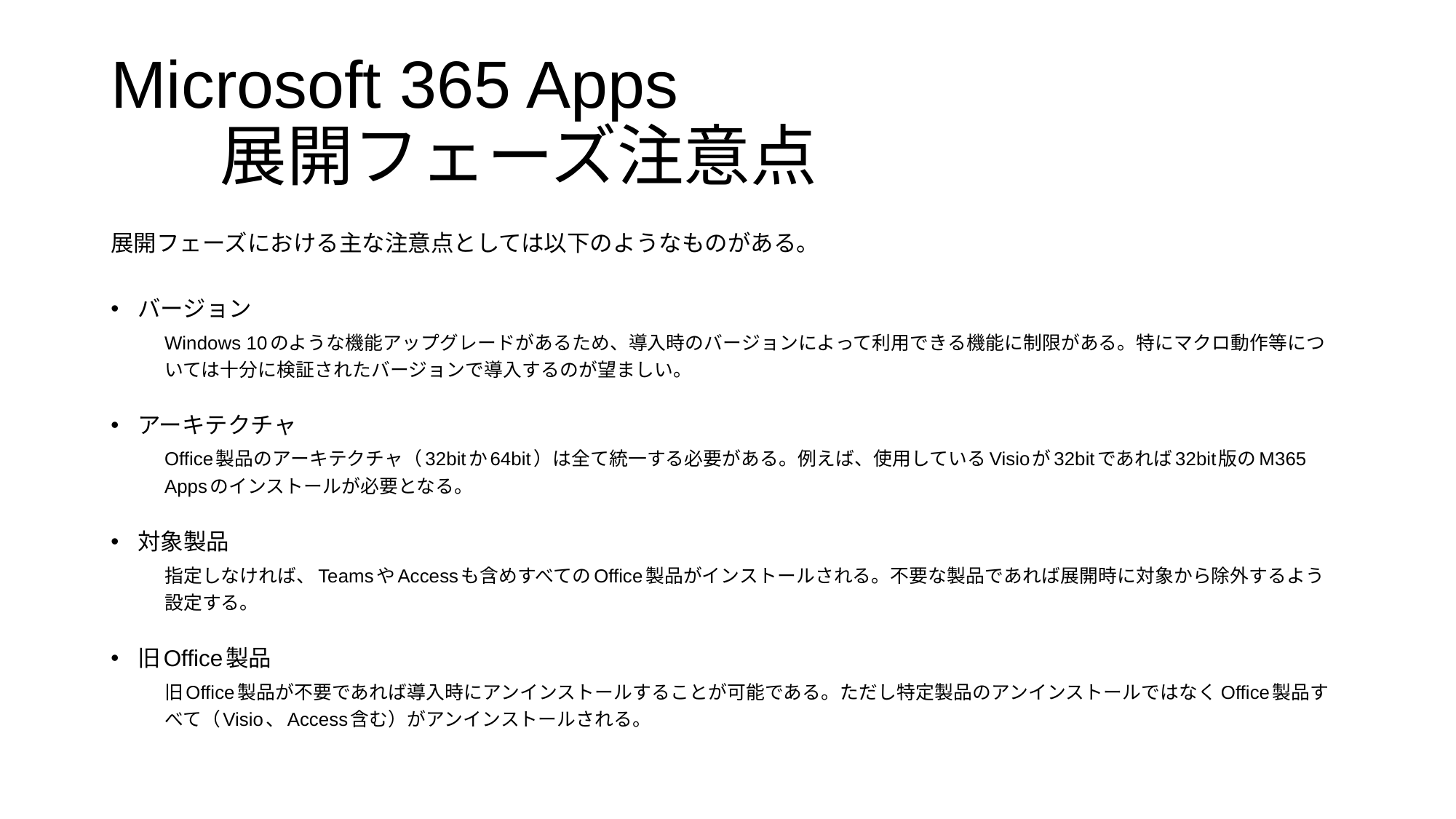

# Microsoft 365 Apps 展開フェーズ注意点
展開フェーズにおける主な注意点としては以下のようなものがある。

バージョン
Windows 10のような機能アップグレードがあるため、導入時のバージョンによって利用できる機能に制限がある。特にマクロ動作等については十分に検証されたバージョンで導入するのが望ましい。

アーキテクチャ
Office製品のアーキテクチャ（32bitか64bit）は全て統一する必要がある。例えば、使用しているVisioが32bitであれば32bit版のM365 Appsのインストールが必要となる。

対象製品
指定しなければ、TeamsやAccessも含めすべてのOffice製品がインストールされる。不要な製品であれば展開時に対象から除外するよう設定する。

旧Office製品
旧Office製品が不要であれば導入時にアンインストールすることが可能である。ただし特定製品のアンインストールではなくOffice製品すべて（Visio、Access含む）がアンインストールされる。